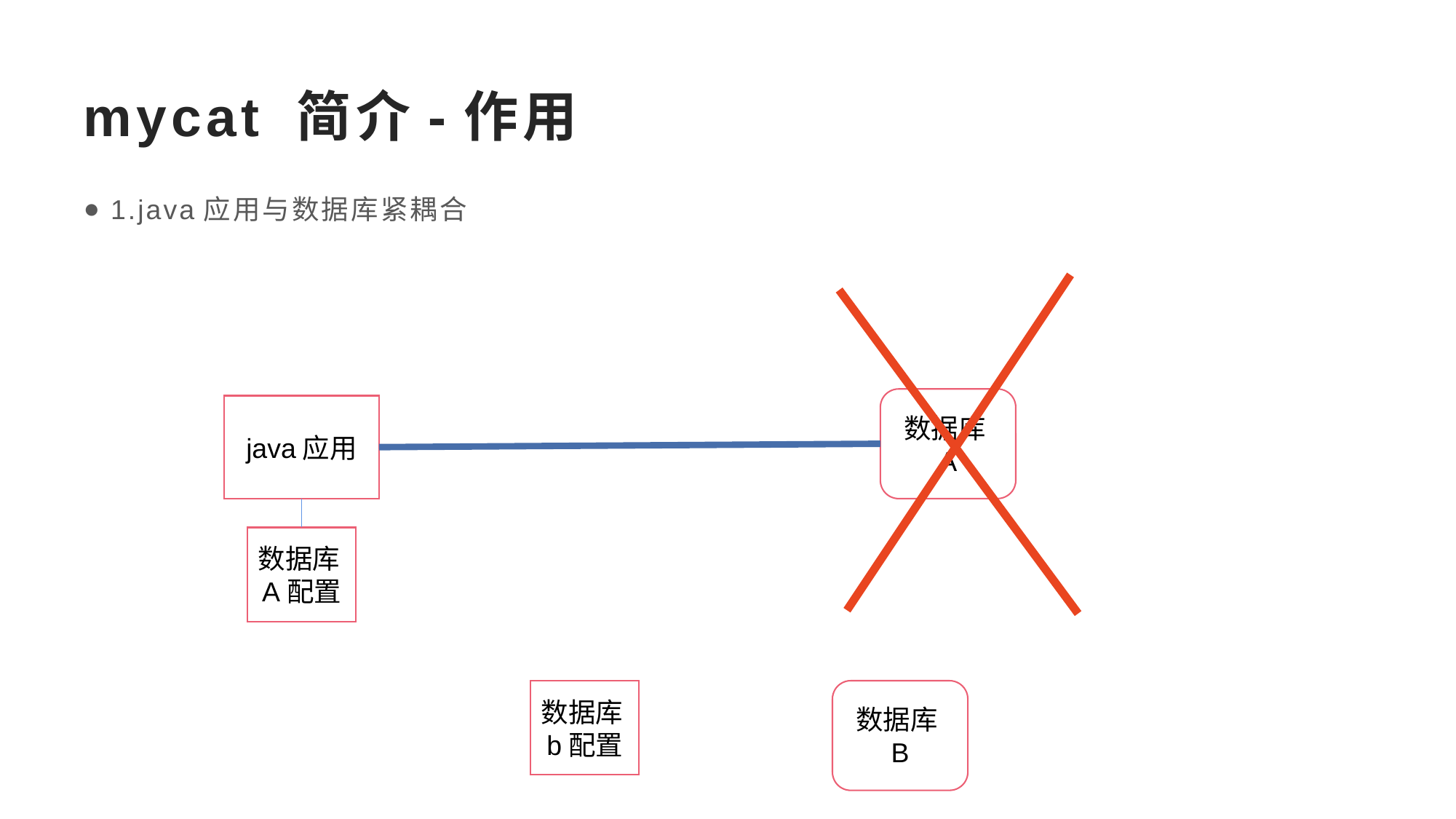

# mycat 简介-作用
1.java应用与数据库紧耦合

数据库A
java应用
数据库A配置
数据库b配置
数据库B